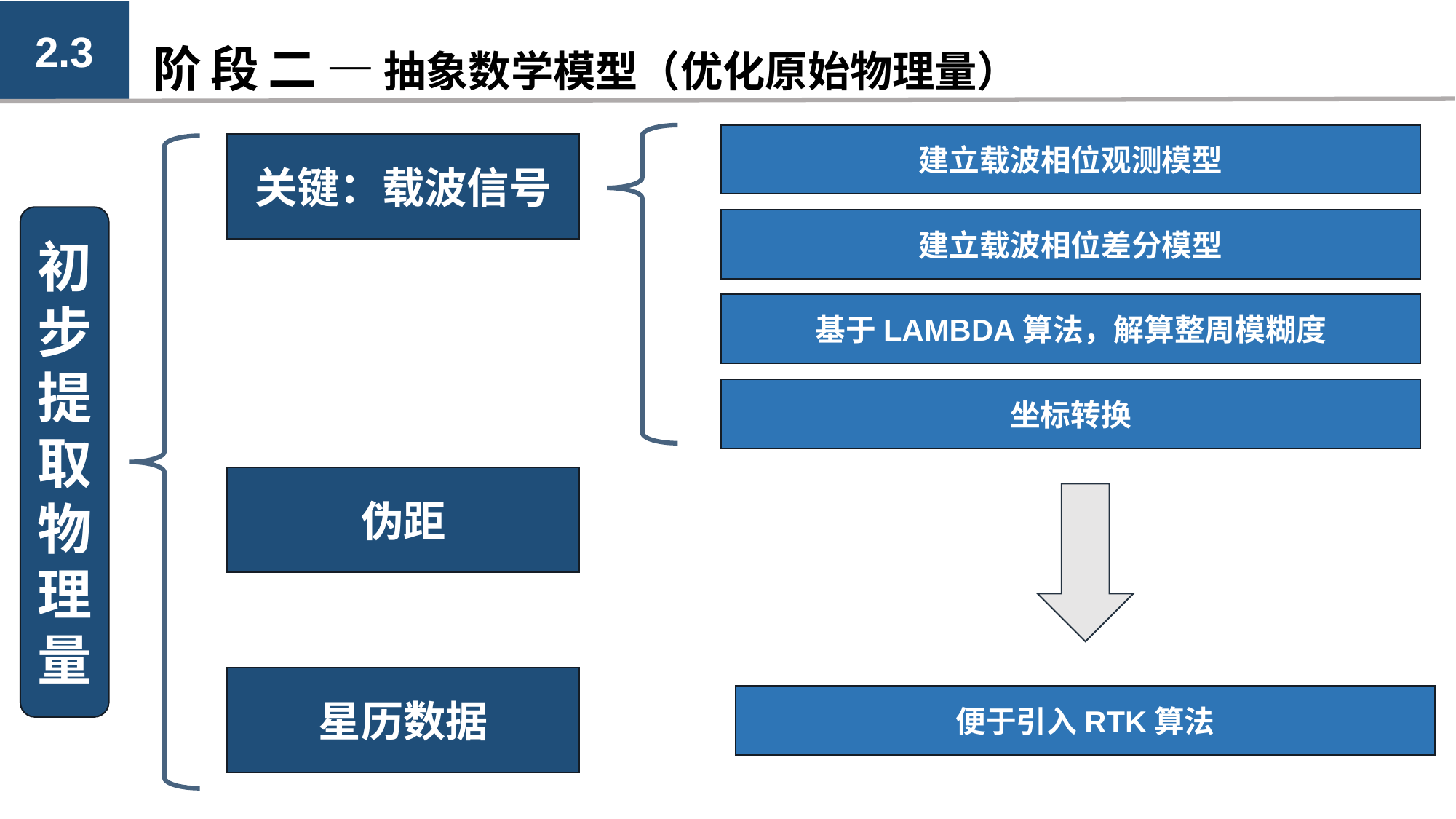

2.3
阶段二—抽象数学模型（优化原始物理量）

建立载波相位观测模型
关键：载波信号

初步提取物理量
建立载波相位差分模型
基于LAMBDA算法，解算整周模糊度
坐标转换
伪距

星历数据
便于引入RTK算法